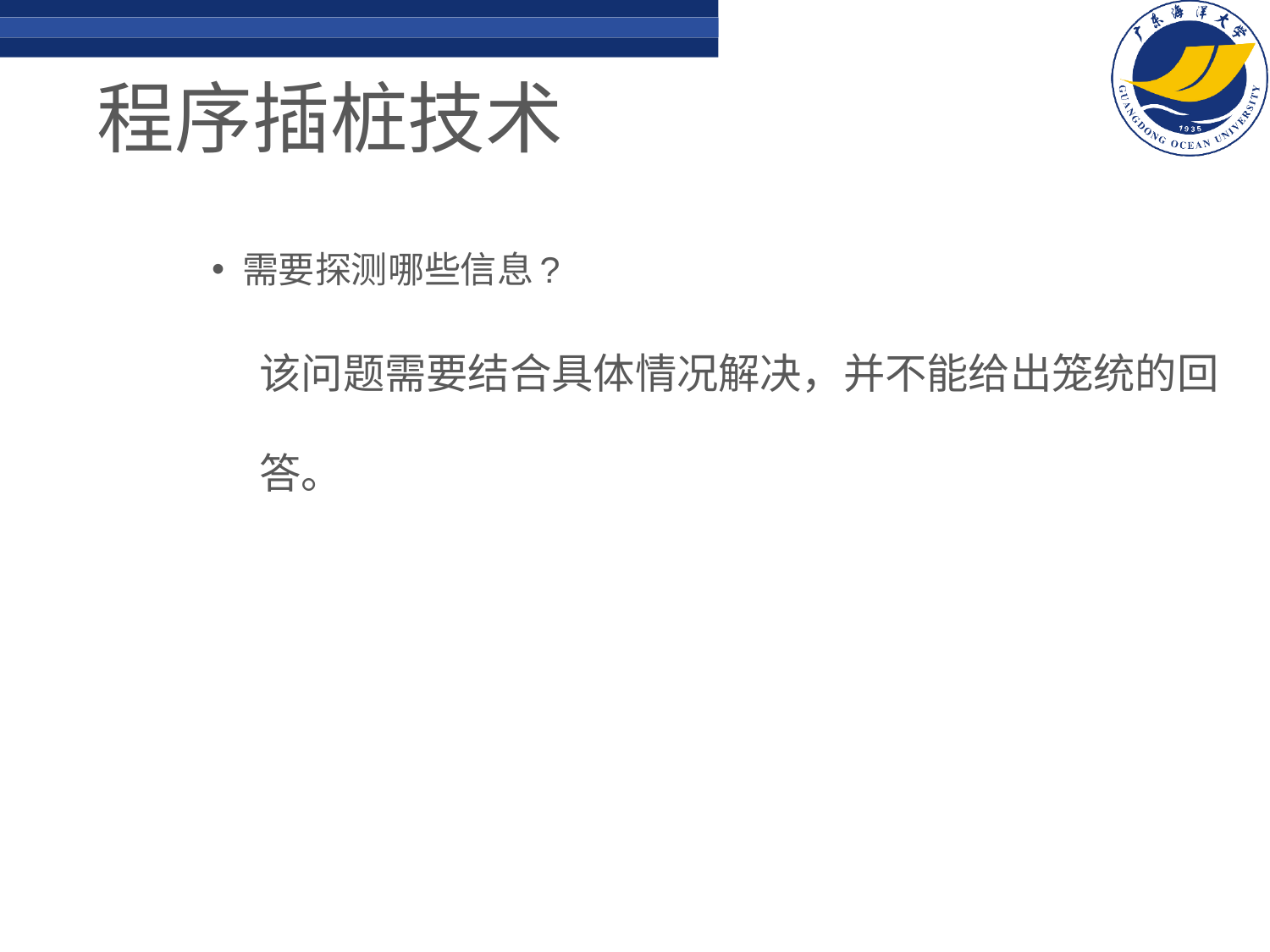

# 程序插桩技术
需要探测哪些信息?
该问题需要结合具体情况解决，并不能给出笼统的回答。